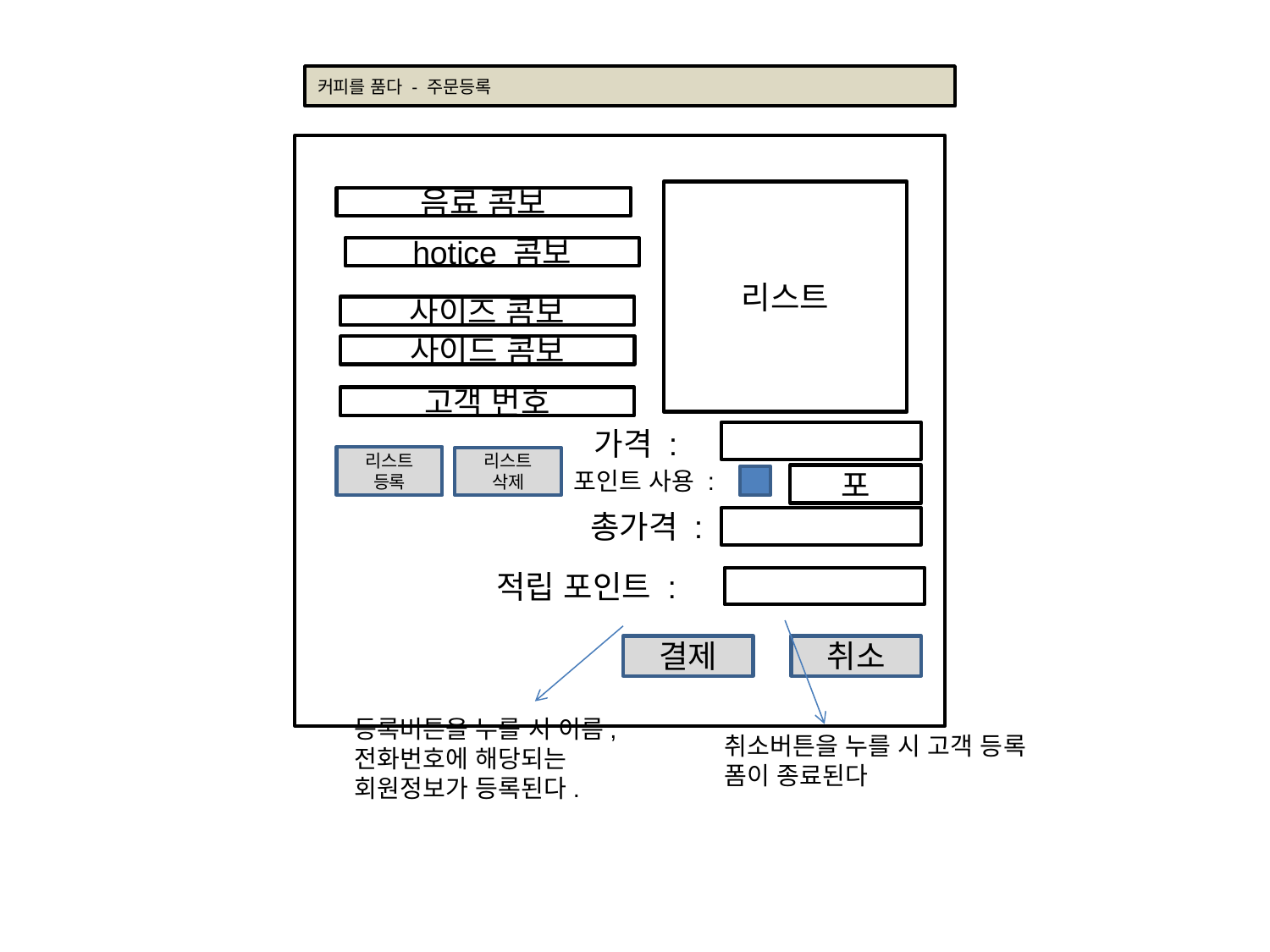

커피를 품다 - 주문등록

리스트
음료 콤보
hotice 콤보
사이즈 콤보
사이드 콤보
고객 번호
가격 :

리스트 등록
리스트 삭제
포인트 사용 :
포

총가격 :

적립 포인트 :

결제
취소
등록버튼을 누를 시 이름,전화번호에 해당되는 회원정보가 등록된다.
취소버튼을 누를 시 고객 등록 폼이 종료된다